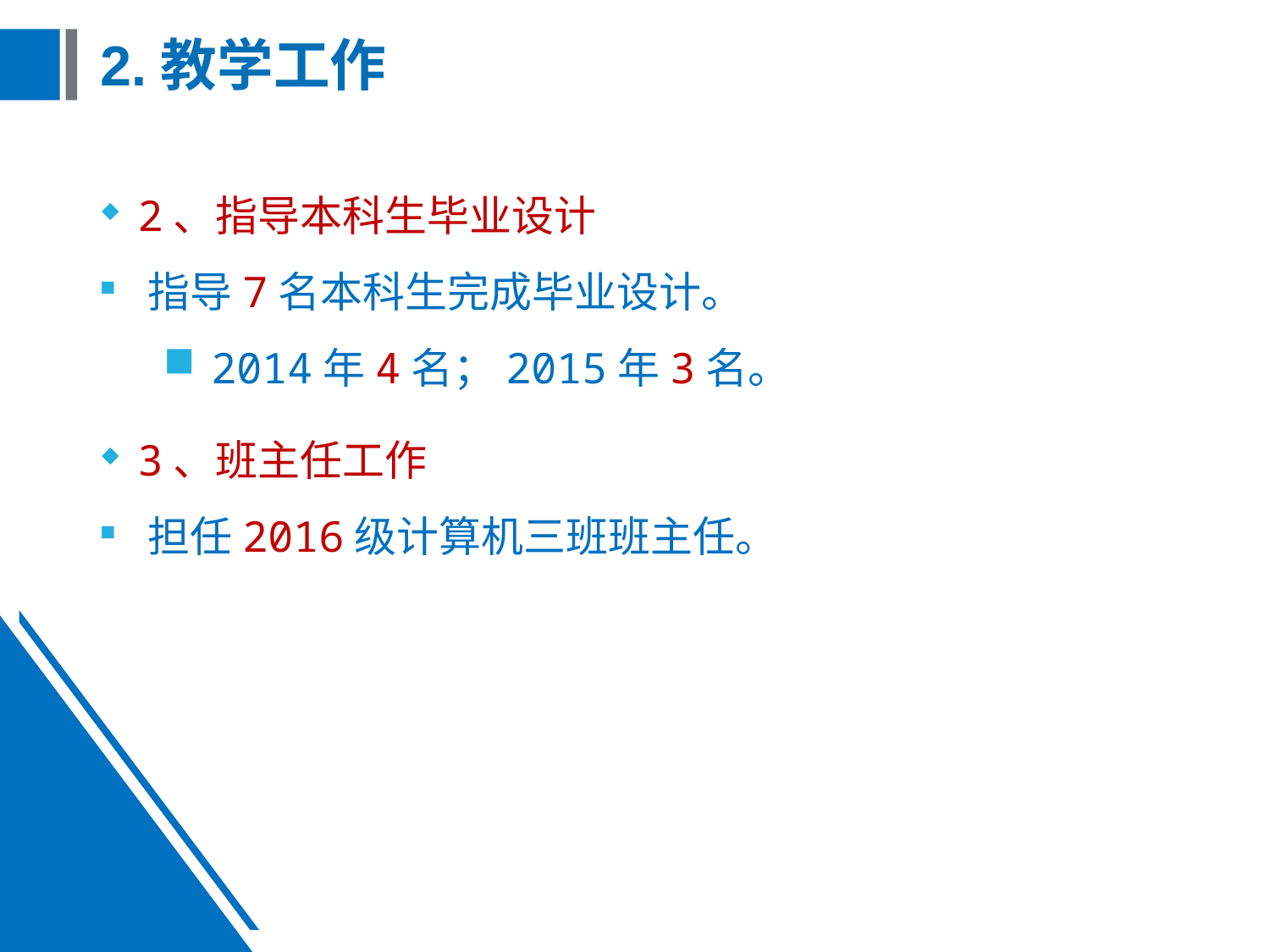

# 2.教学工作
2、指导本科生毕业设计
指导7名本科生完成毕业设计。
2014年4名；2015年3名。
3、班主任工作
担任2016级计算机三班班主任。